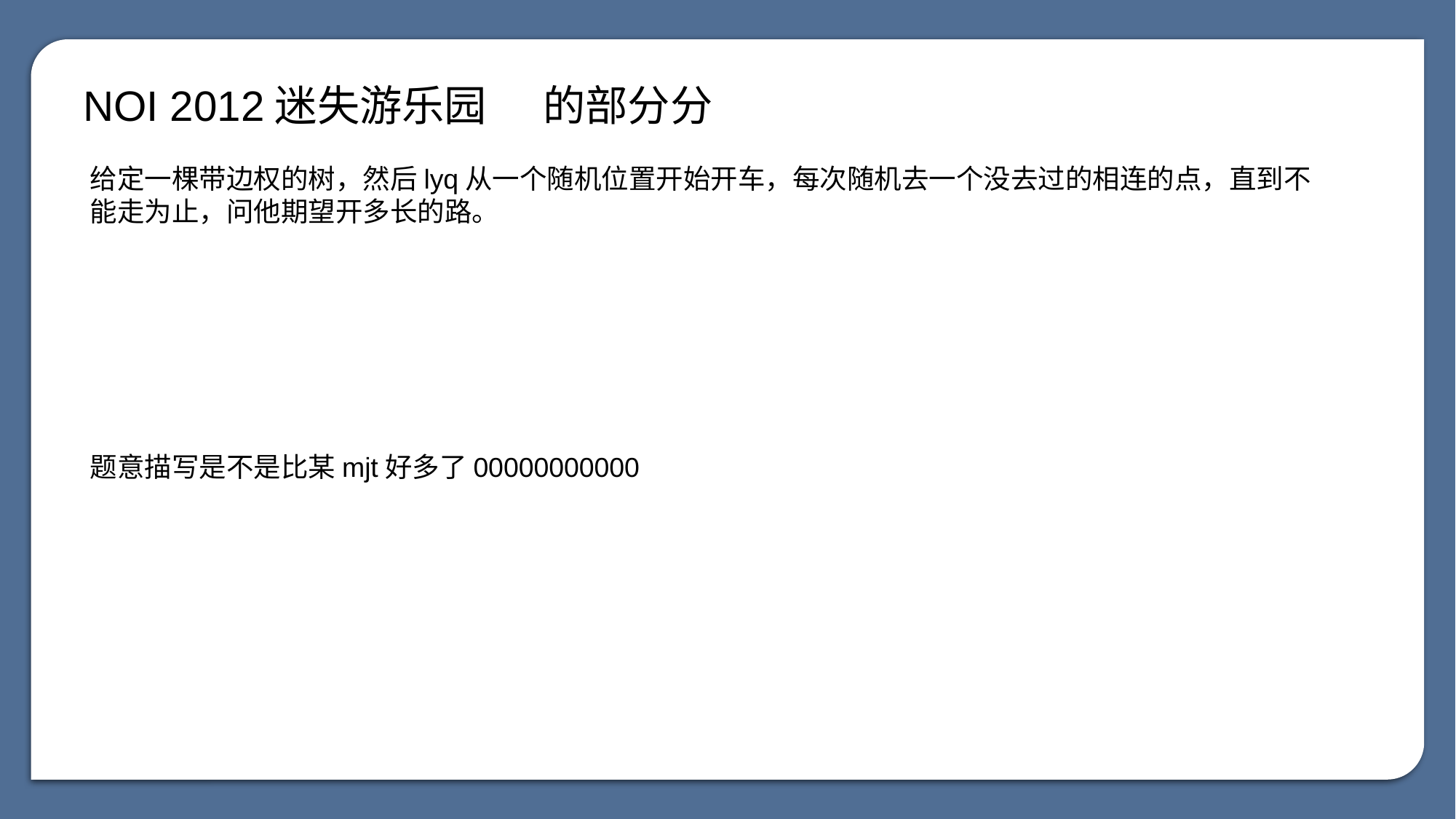

NOI 2012迷失游乐园
的部分分
给定一棵带边权的树，然后lyq从一个随机位置开始开车，每次随机去一个没去过的相连的点，直到不能走为止，问他期望开多长的路。
题意描写是不是比某mjt好多了00000000000